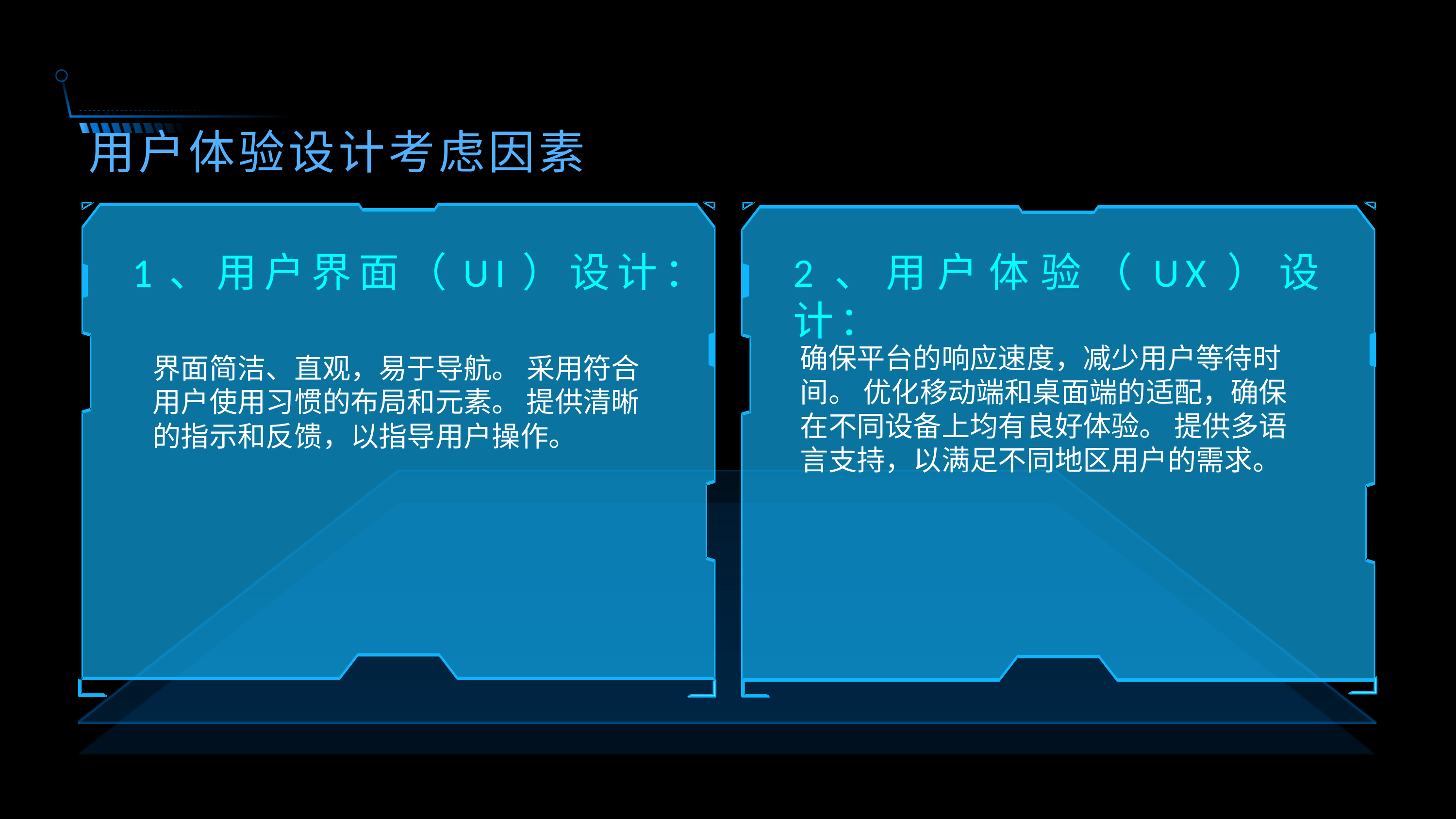

用户体验设计考虑因素

1、用户界面（UI）设计：
2、用户体验（UX）设计：

确保平台的响应速度，减少用户等待时间。 优化移动端和桌面端的适配，确保在不同设备上均有良好体验。 提供多语言支持，以满足不同地区用户的需求。

界面简洁、直观，易于导航。 采用符合用户使用习惯的布局和元素。 提供清晰的指示和反馈，以指导用户操作。